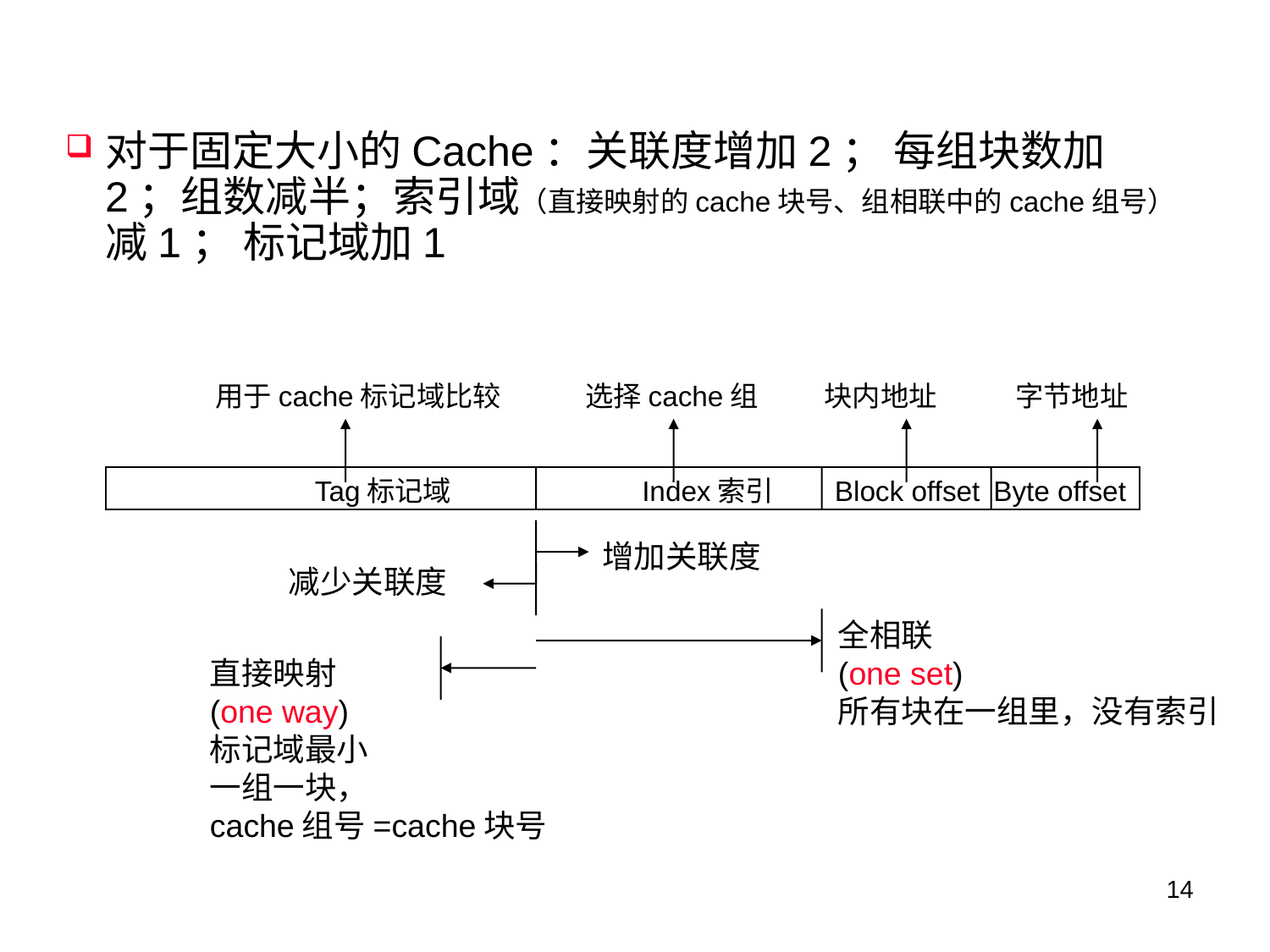

对于固定大小的Cache：关联度增加2； 每组块数加2；组数减半；索引域（直接映射的cache块号、组相联中的cache组号）减1； 标记域加1
用于cache标记域比较

选择cache组

块内地址

字节地址

Tag标记域

Index索引

Block offset
Byte offset

增加关联度

减少关联度

全相联
(one set)
所有块在一组里，没有索引

直接映射
(one way)
标记域最小
一组一块，
cache组号=cache块号

14